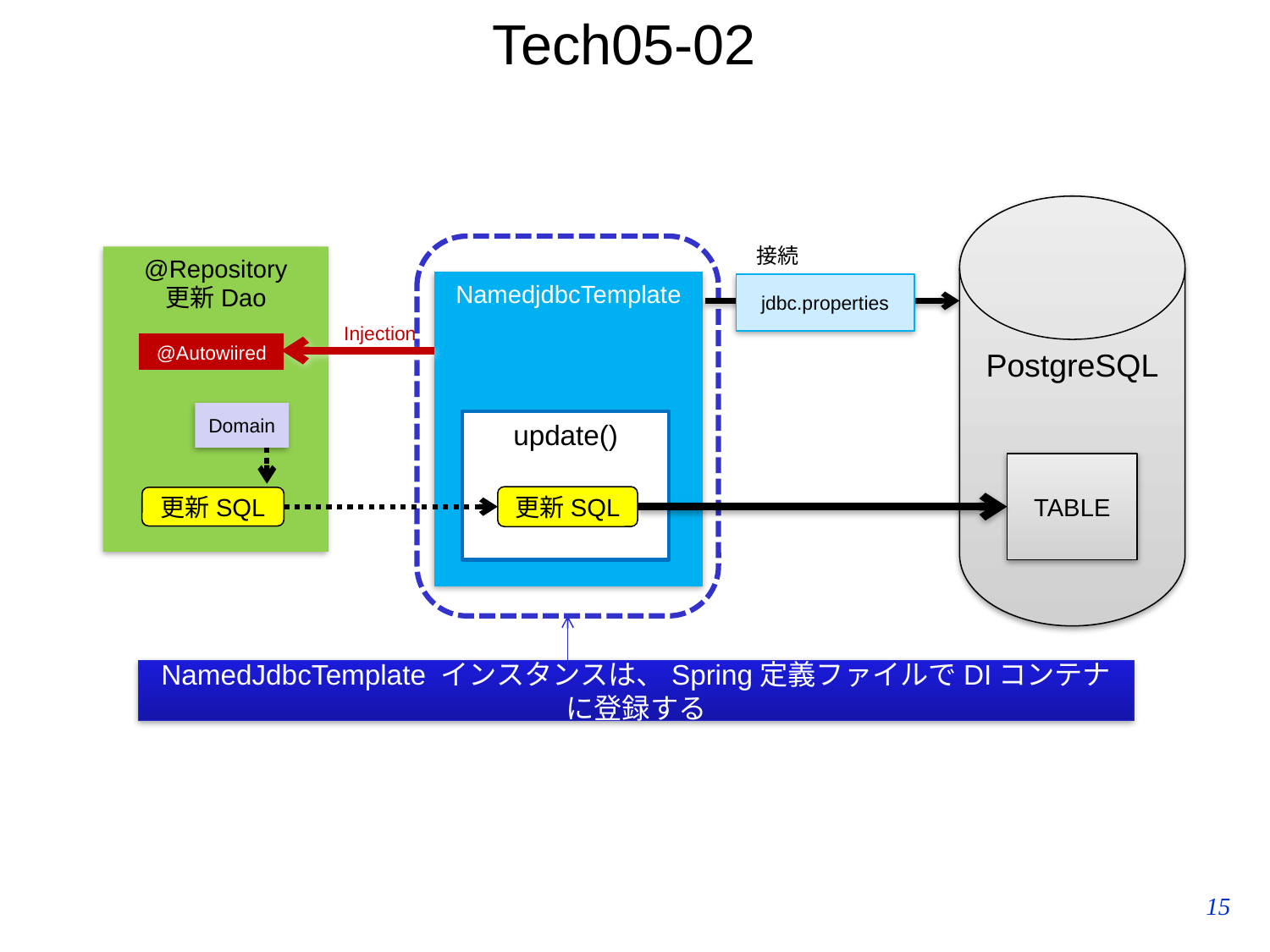

# Tech05-02
PostgreSQL

接続
@Repository
更新Dao
NamedjdbcTemplate
jdbc.properties
Injection
@Autowiired
Domain
update()
TABLE
更新SQL
更新SQL
NamedJdbcTemplate インスタンスは、Spring定義ファイルでDIコンテナに登録する
15